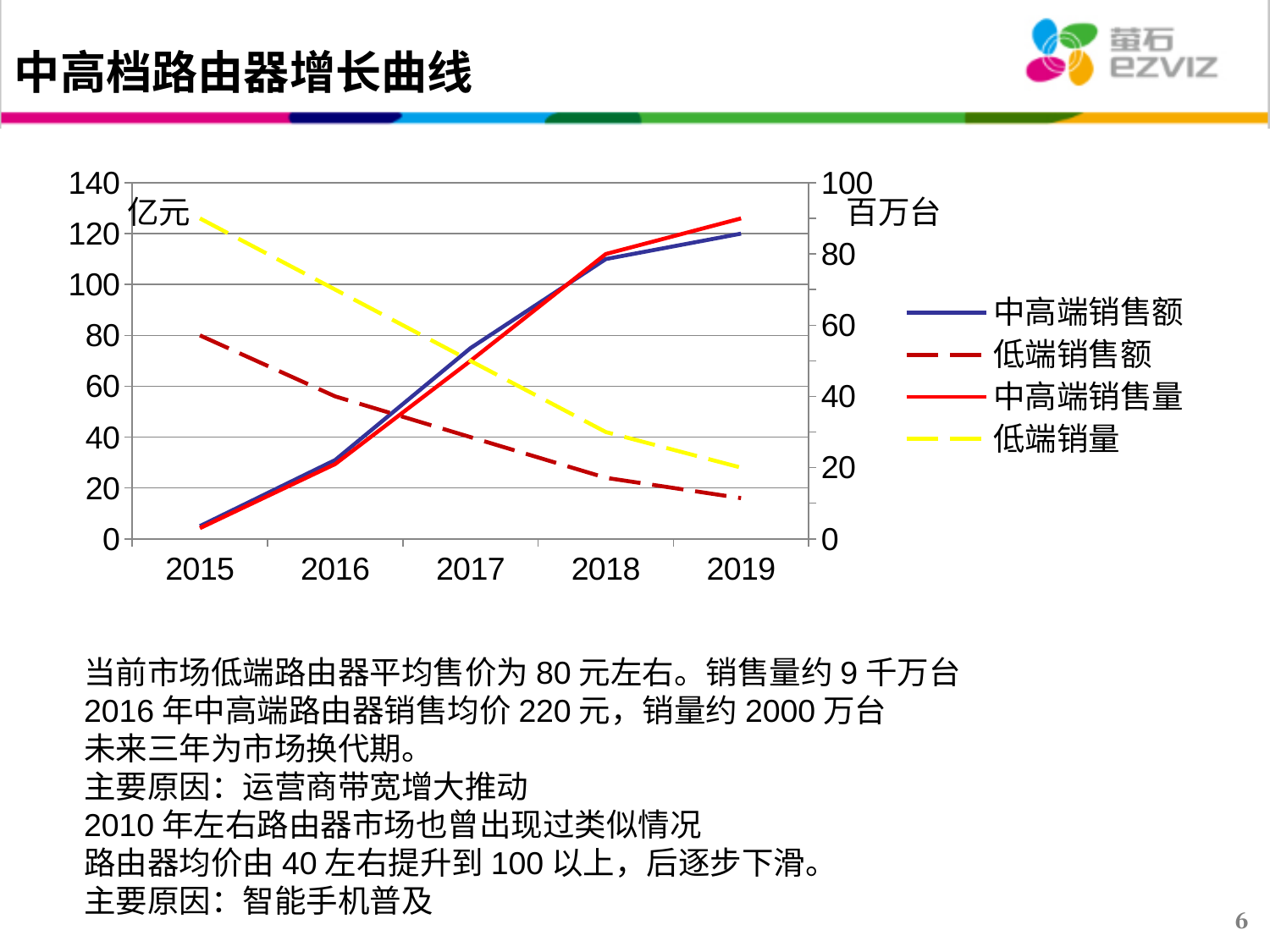

# 中高档路由器增长曲线

### Chart

| Category | 中高端销售额 | 低端销售额 | 中高端销售量 | 低端销量 |
|---|---|---|---|---|
| 2015 | 5.0 | 80.0 | 3.0 | 90.0 |
| 2016 | 31.0 | 56.0 | 21.0 | 70.0 |
| 2017 | 75.0 | 40.0 | 50.0 | 50.0 |
| 2018 | 110.0 | 24.0 | 80.0 | 30.0 |
| 2019 | 120.0 | 16.0 | 90.0 | 20.0 |
亿元
百万台
当前市场低端路由器平均售价为80元左右。销售量约9千万台
2016年中高端路由器销售均价220元，销量约2000万台
未来三年为市场换代期。
主要原因：运营商带宽增大推动
2010年左右路由器市场也曾出现过类似情况
路由器均价由40左右提升到100以上，后逐步下滑。
主要原因：智能手机普及
6